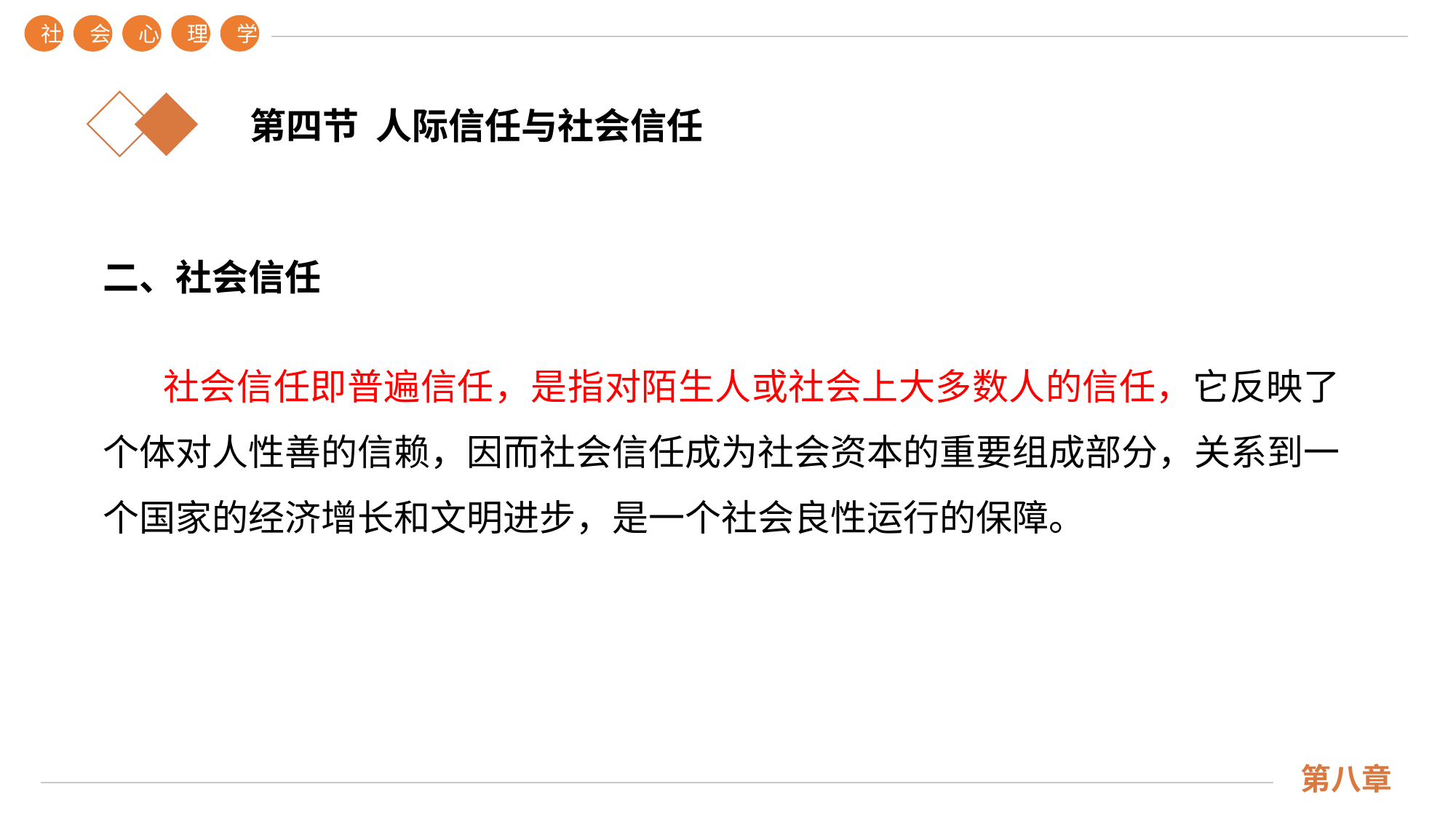

社
会
心
理
学
第八章

第四节  人际信任与社会信任
二、社会信任

      社会信任即普遍信任，是指对陌生人或社会上大多数人的信任，它反映了个体对人性善的信赖，因而社会信任成为社会资本的重要组成部分，关系到一个国家的经济增长和文明进步，是一个社会良性运行的保障。